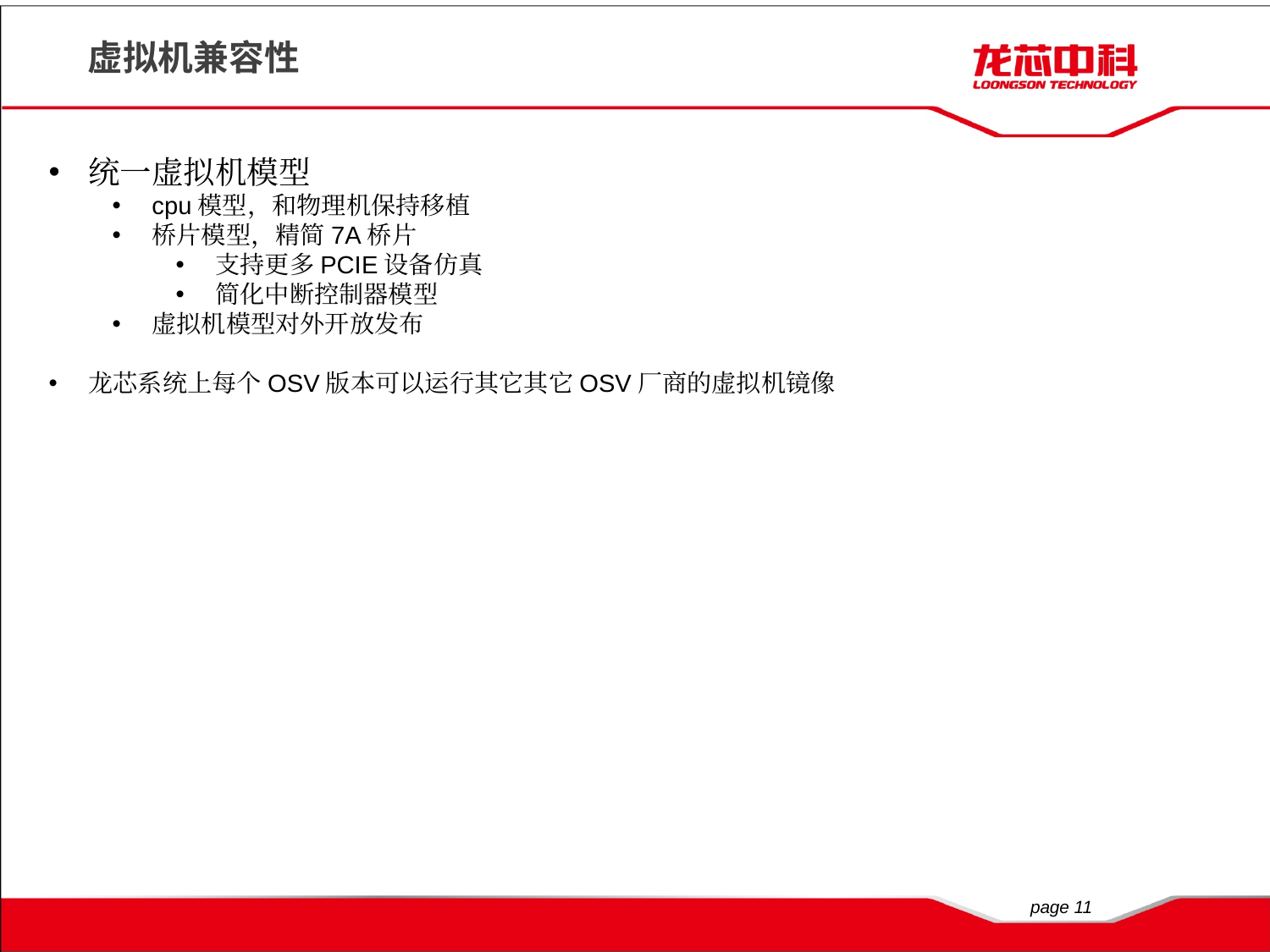

# 虚拟机兼容性
统一虚拟机模型
cpu模型，和物理机保持移植
桥片模型，精简7A桥片
支持更多PCIE设备仿真
简化中断控制器模型
虚拟机模型对外开放发布

龙芯系统上每个OSV版本可以运行其它其它OSV厂商的虚拟机镜像
page 11